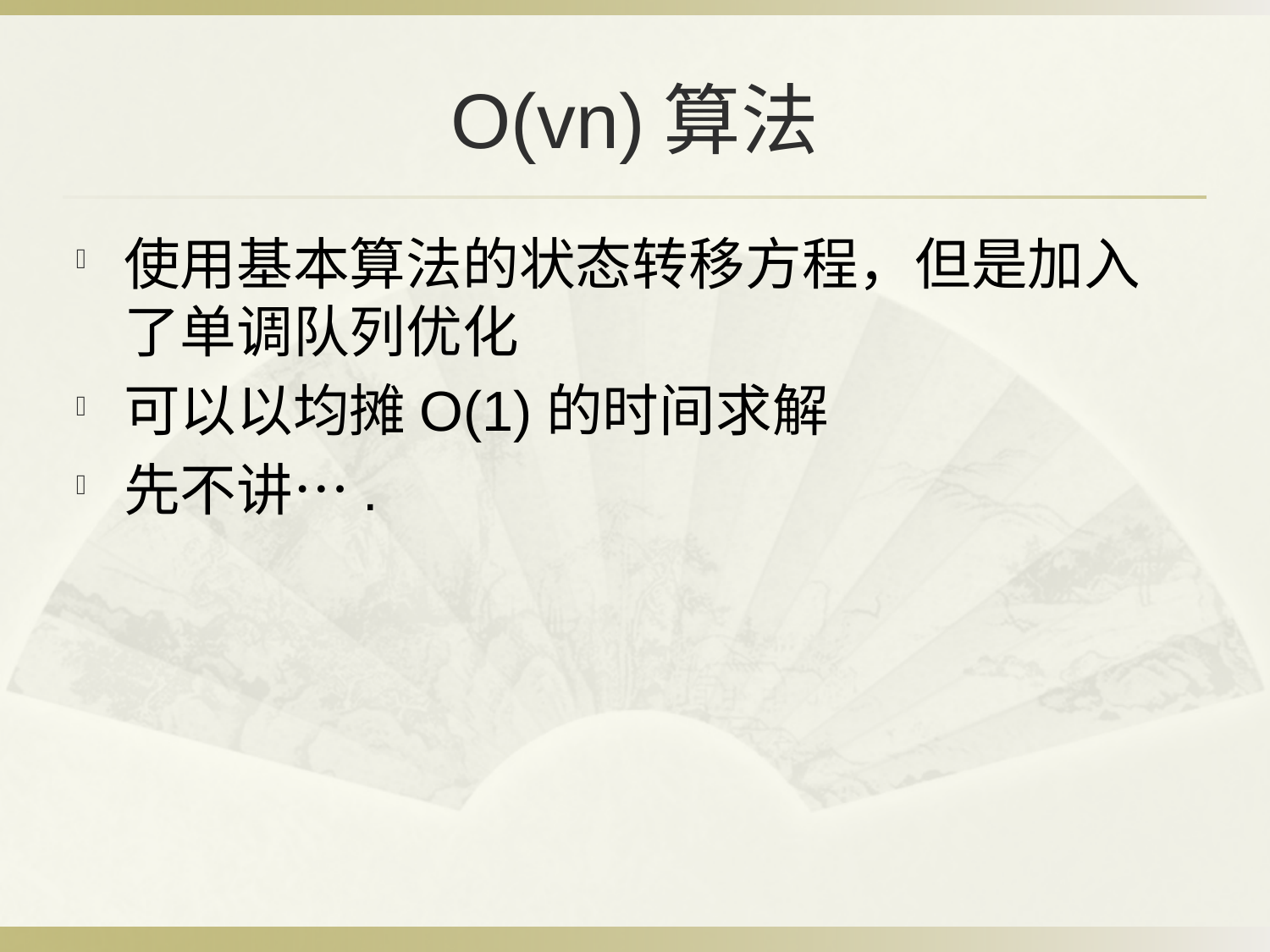

# O(vn)算法
使用基本算法的状态转移方程，但是加入了单调队列优化
可以以均摊O(1)的时间求解
先不讲….